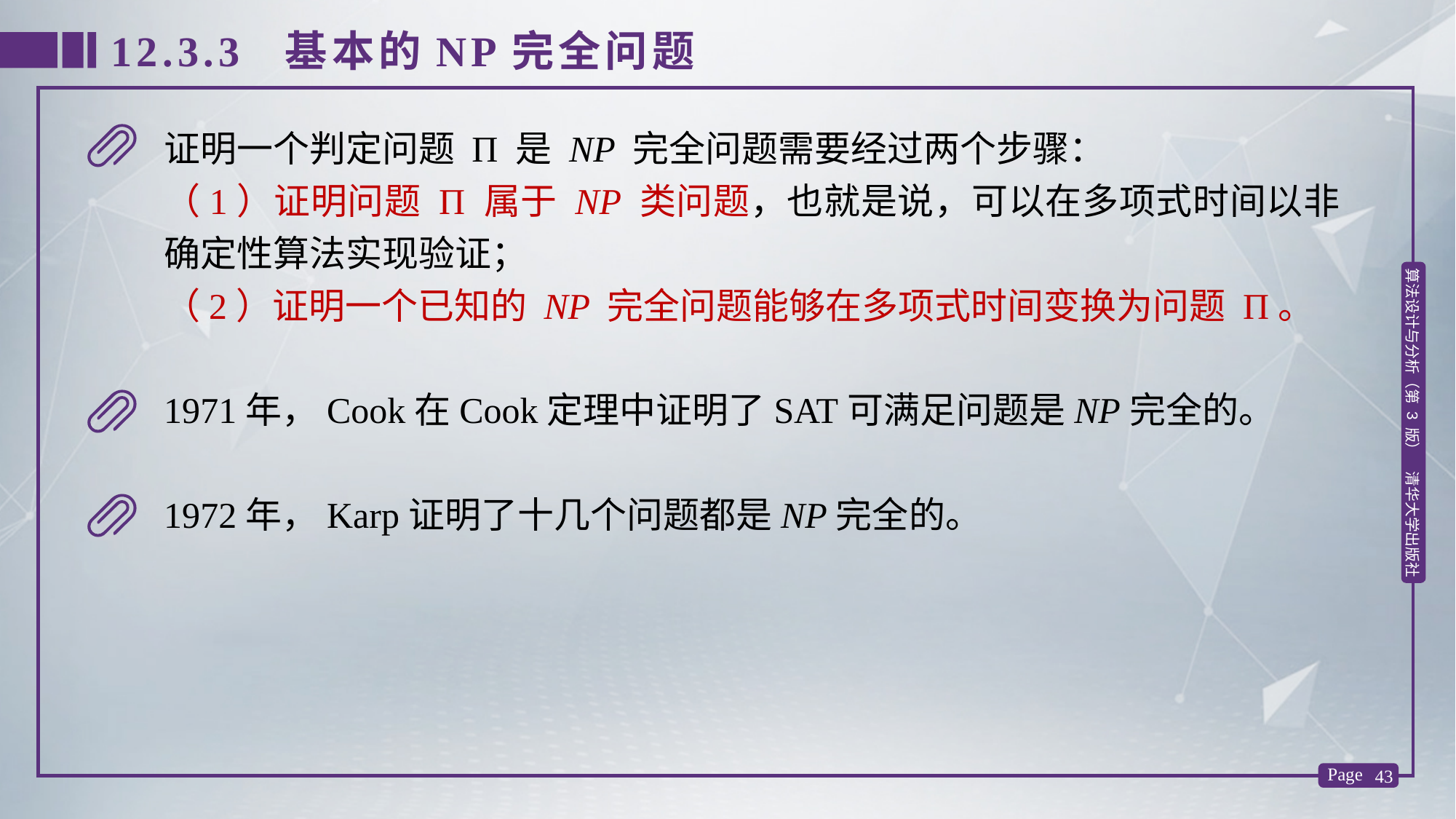

12.3.3  基本的NP完全问题
证明一个判定问题 Π 是 NP 完全问题需要经过两个步骤：
（1）证明问题 Π 属于 NP 类问题，也就是说，可以在多项式时间以非确定性算法实现验证；
（2）证明一个已知的 NP 完全问题能够在多项式时间变换为问题 Π。

1971年，Cook在Cook定理中证明了SAT可满足问题是NP完全的。

1972年，Karp证明了十几个问题都是NP完全的。